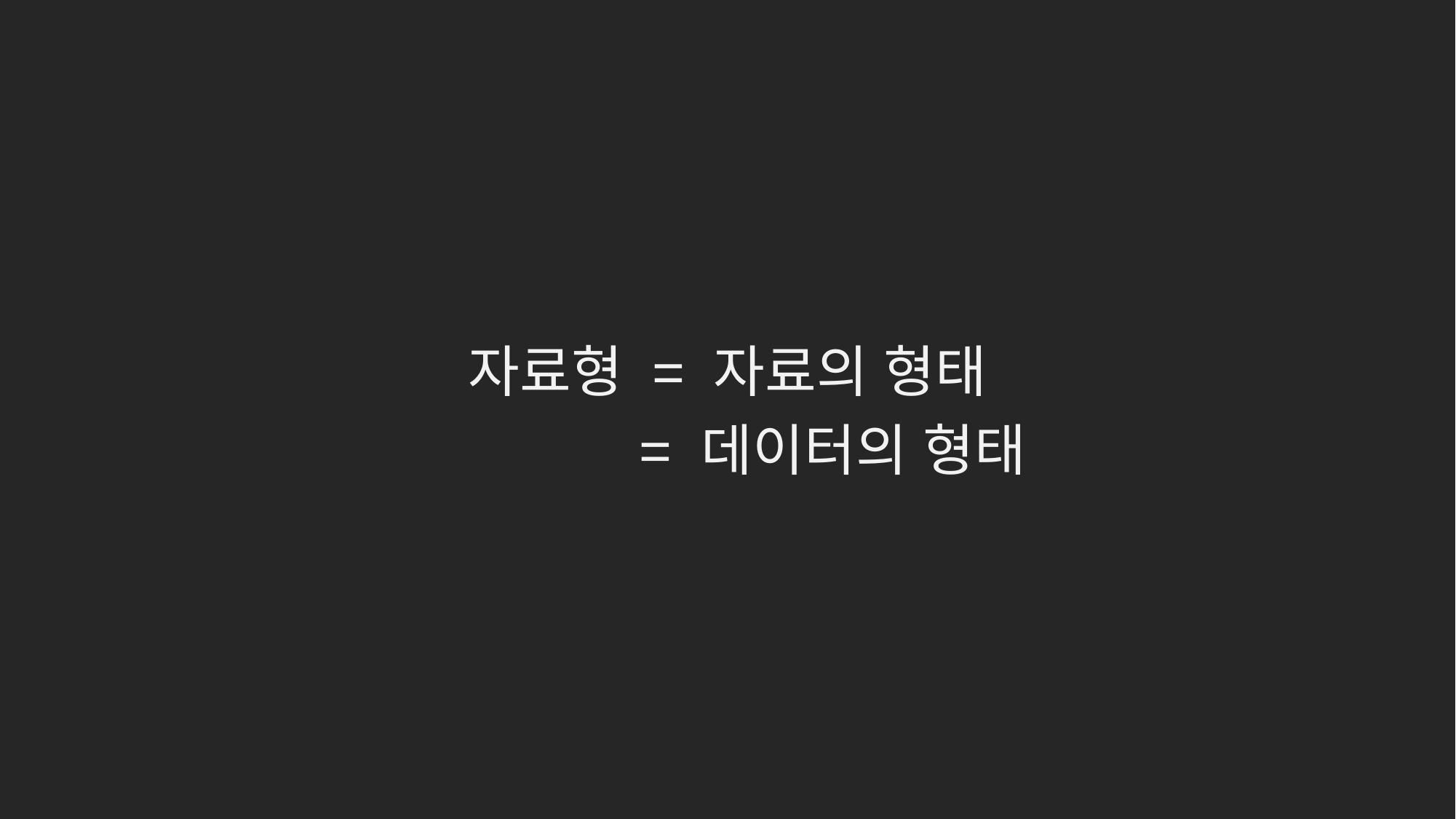

자료형 = 자료의 형태
= 데이터의 형태